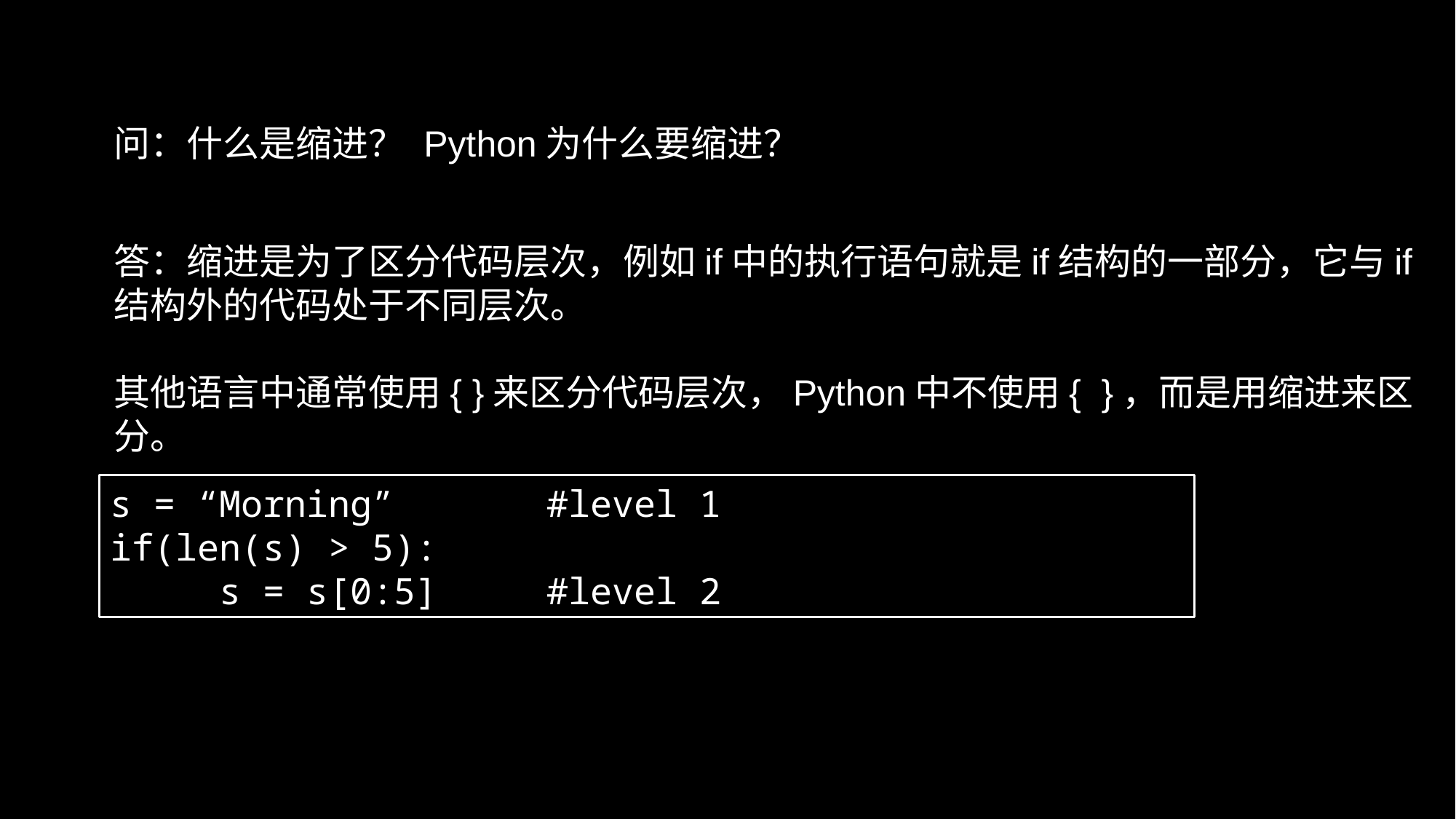

问：什么是缩进？ Python为什么要缩进？
答：缩进是为了区分代码层次，例如if中的执行语句就是if结构的一部分，它与if结构外的代码处于不同层次。

其他语言中通常使用{ }来区分代码层次，Python中不使用{  }，而是用缩进来区分。

s = “Morning”		#level 1
if(len(s) > 5):
	s = s[0:5]	#level 2